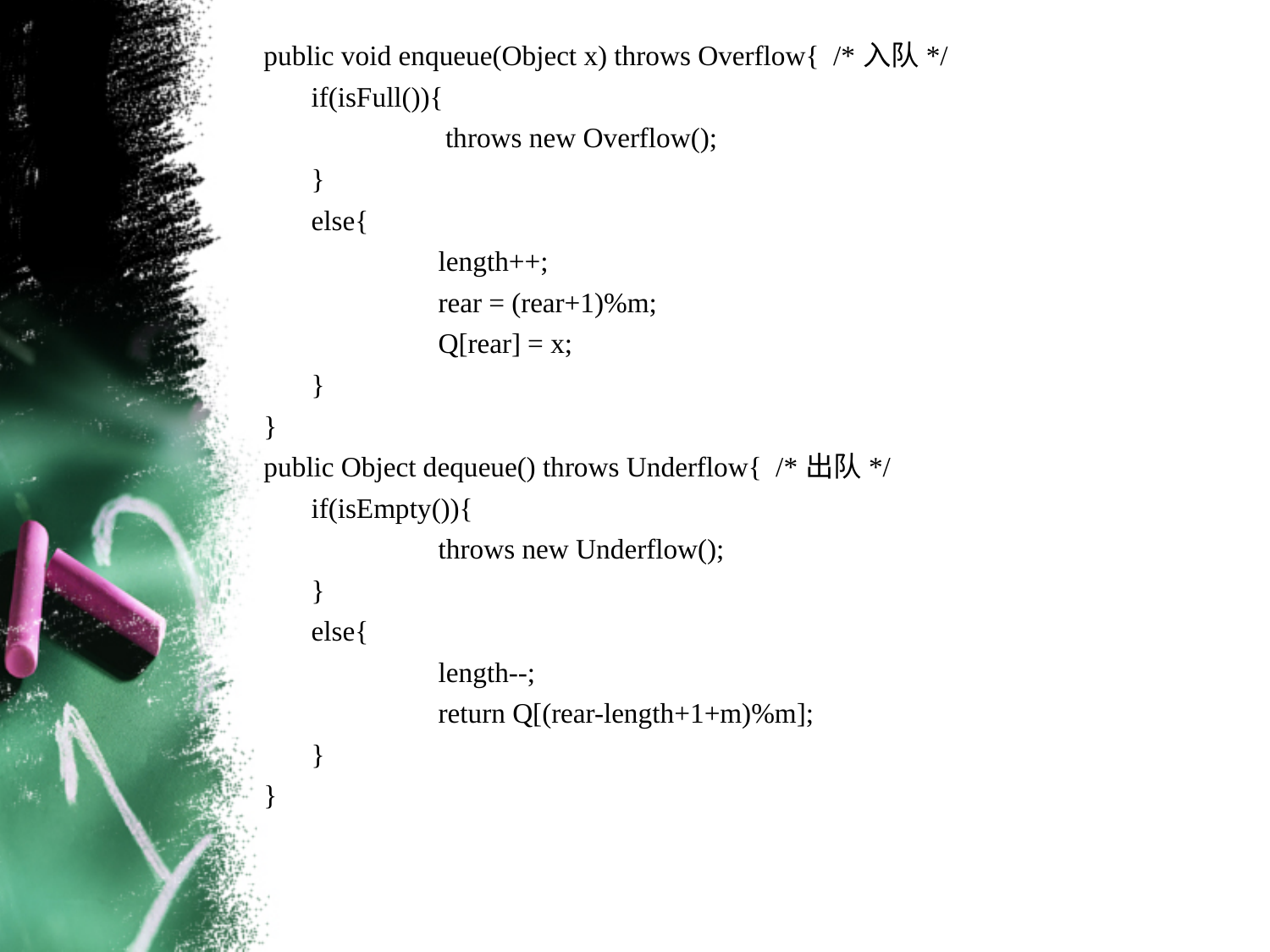

public void enqueue(Object x) throws Overflow{  /*入队*/
	if(isFull()){
		 throws new Overflow();
	}
	else{
		length++;
		rear = (rear+1)%m;
		Q[rear] = x;
	}
}
public Object dequeue() throws Underflow{  /*出队*/
	if(isEmpty()){
		throws new Underflow();
	}
	else{
		length--;
		return Q[(rear-length+1+m)%m];
	}
}